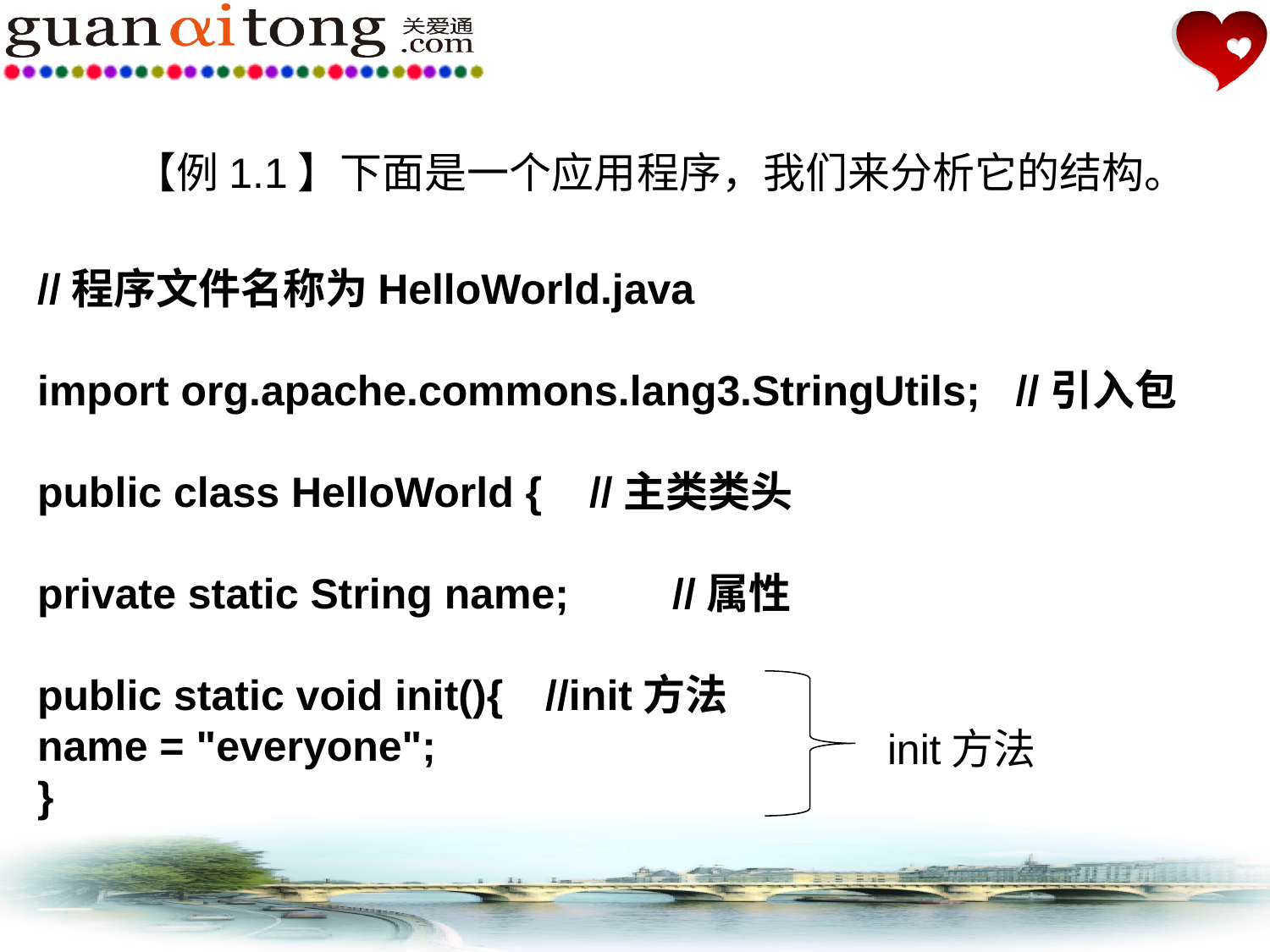

【例1.1】下面是一个应用程序，我们来分析它的结构。
//程序文件名称为HelloWorld.java

import org.apache.commons.lang3.StringUtils;   //引入包

public class HelloWorld {    //主类类头

private static String name;	//属性

public static void init(){	//init方法
name = "everyone";
}

init方法